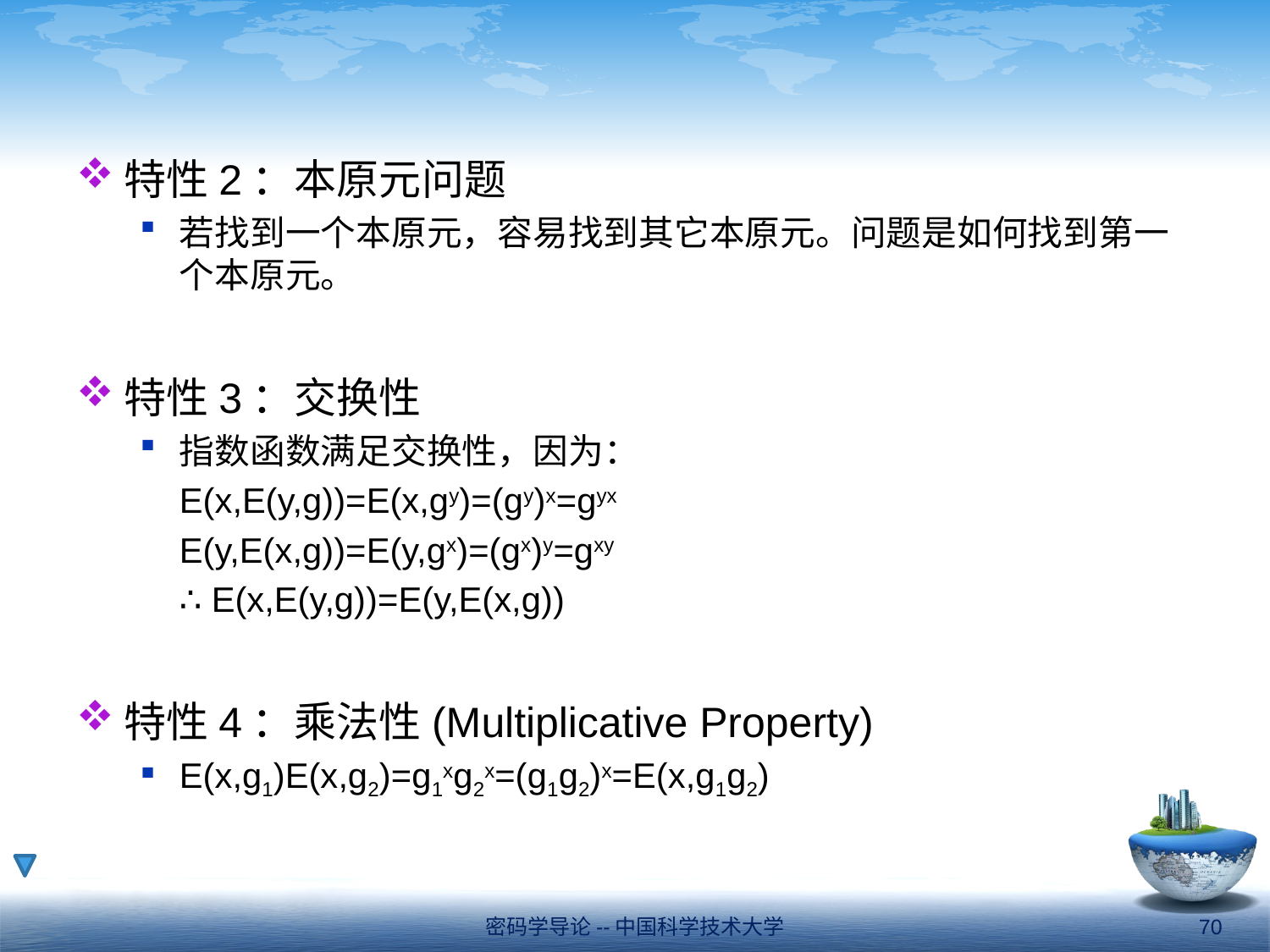

#
特性2：本原元问题
若找到一个本原元，容易找到其它本原元。问题是如何找到第一个本原元。

特性3：交换性
指数函数满足交换性，因为：
	E(x,E(y,g))=E(x,gy)=(gy)x=gyx
	E(y,E(x,g))=E(y,gx)=(gx)y=gxy
	∴ E(x,E(y,g))=E(y,E(x,g))

特性4：乘法性(Multiplicative Property)
E(x,g1)E(x,g2)=g1xg2x=(g1g2)x=E(x,g1g2)

密码学导论--中国科学技术大学
70